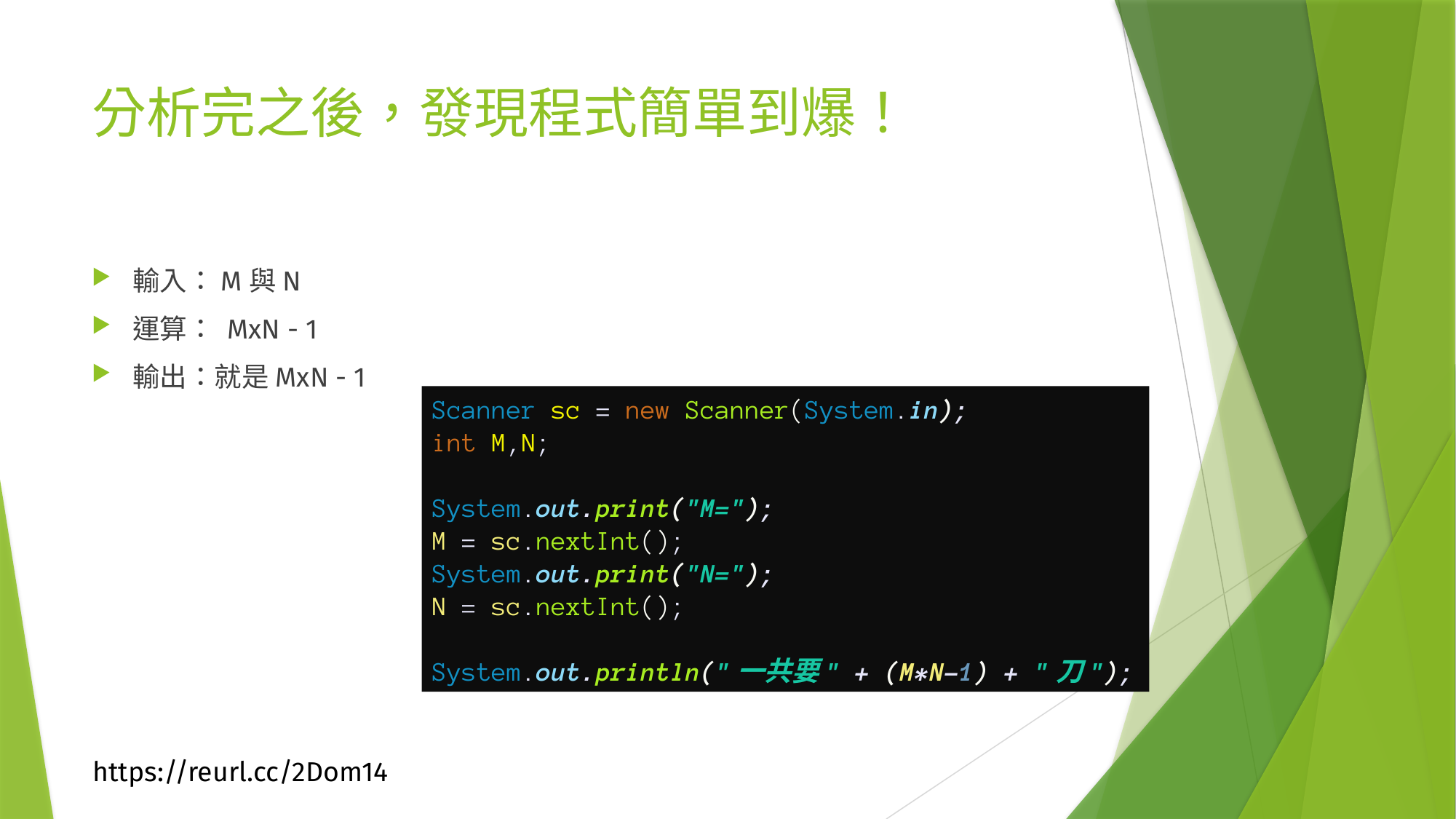

# 分析完之後，發現程式簡單到爆！
輸入：M與N
運算： MxN - 1
輸出：就是MxN - 1
Scanner sc = new Scanner(System.in);
int M,N;

System.out.print("M=");
M = sc.nextInt();
System.out.print("N=");
N = sc.nextInt();

System.out.println("一共要" + (M*N-1) + "刀");